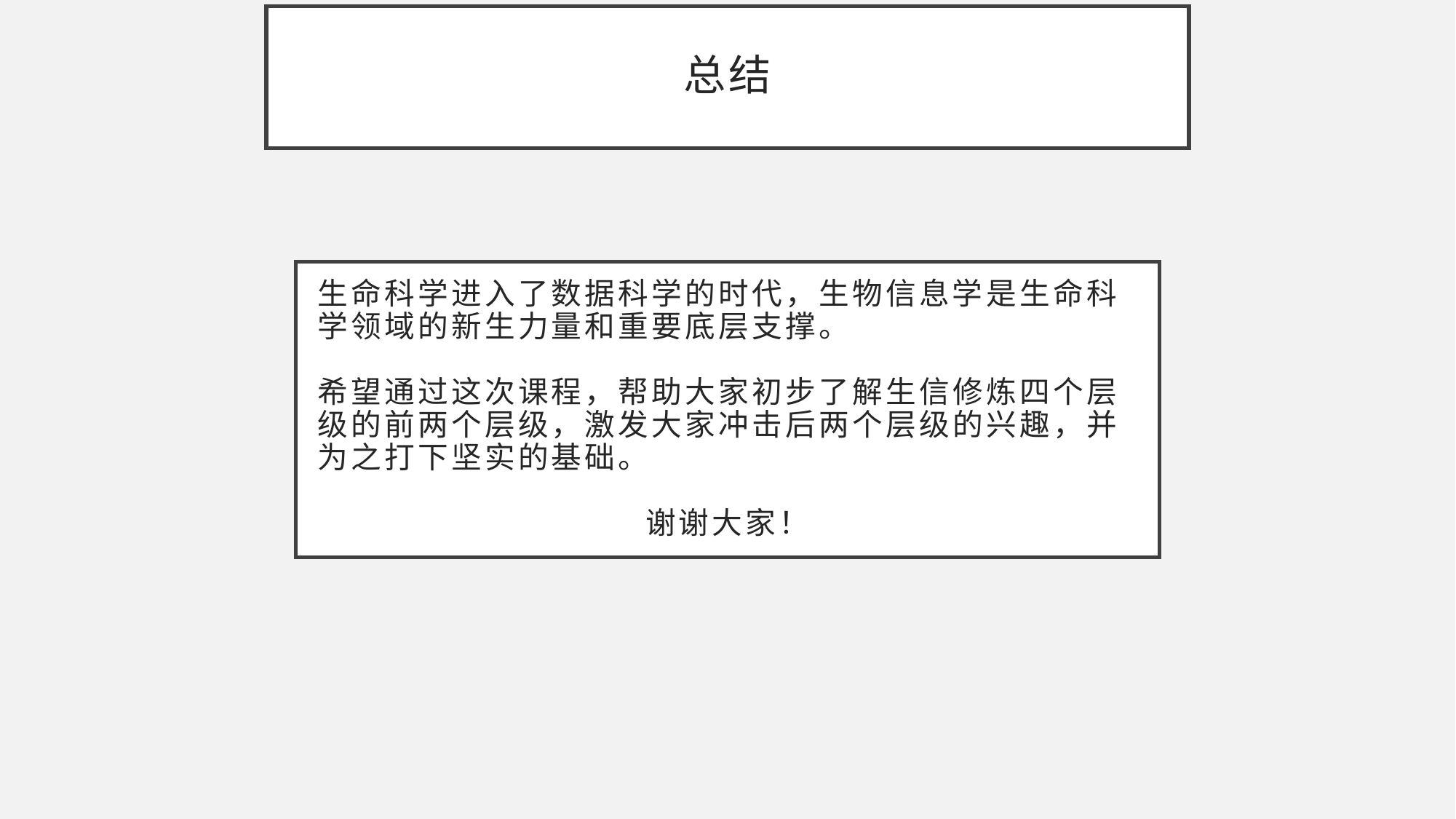

# 总结
生命科学进入了数据科学的时代，生物信息学是生命科学领域的新生力量和重要底层支撑。

希望通过这次课程，帮助大家初步了解生信修炼四个层级的前两个层级，激发大家冲击后两个层级的兴趣，并为之打下坚实的基础。

谢谢大家！